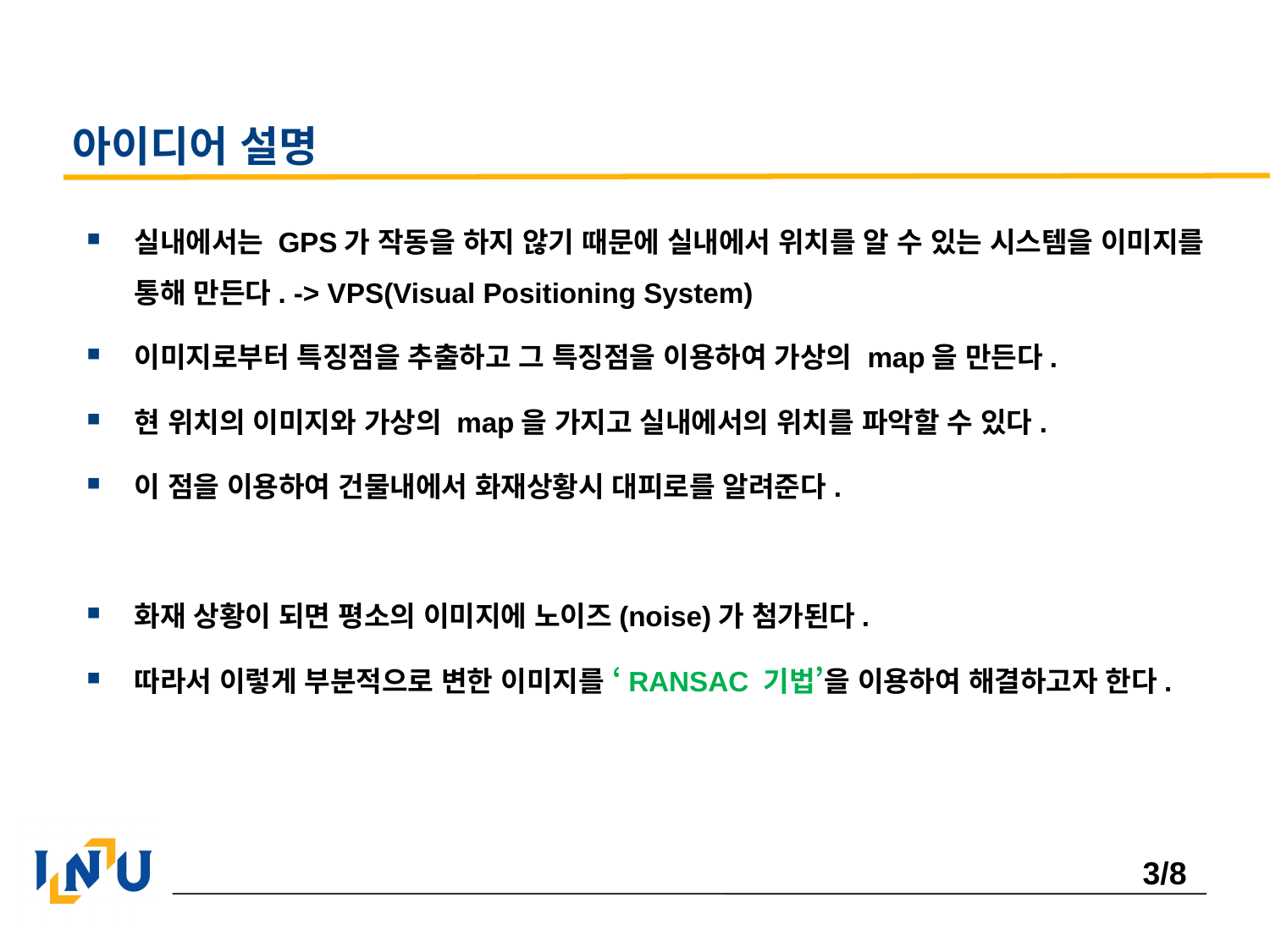

# 아이디어 설명
실내에서는 GPS가 작동을 하지 않기 때문에 실내에서 위치를 알 수 있는 시스템을 이미지를 통해 만든다. -> VPS(Visual Positioning System)
이미지로부터 특징점을 추출하고 그 특징점을 이용하여 가상의 map을 만든다.
현 위치의 이미지와 가상의 map을 가지고 실내에서의 위치를 파악할 수 있다.
이 점을 이용하여 건물내에서 화재상황시 대피로를 알려준다.

화재 상황이 되면 평소의 이미지에 노이즈(noise)가 첨가된다.
따라서 이렇게 부분적으로 변한 이미지를 ‘RANSAC 기법’을 이용하여 해결하고자 한다.